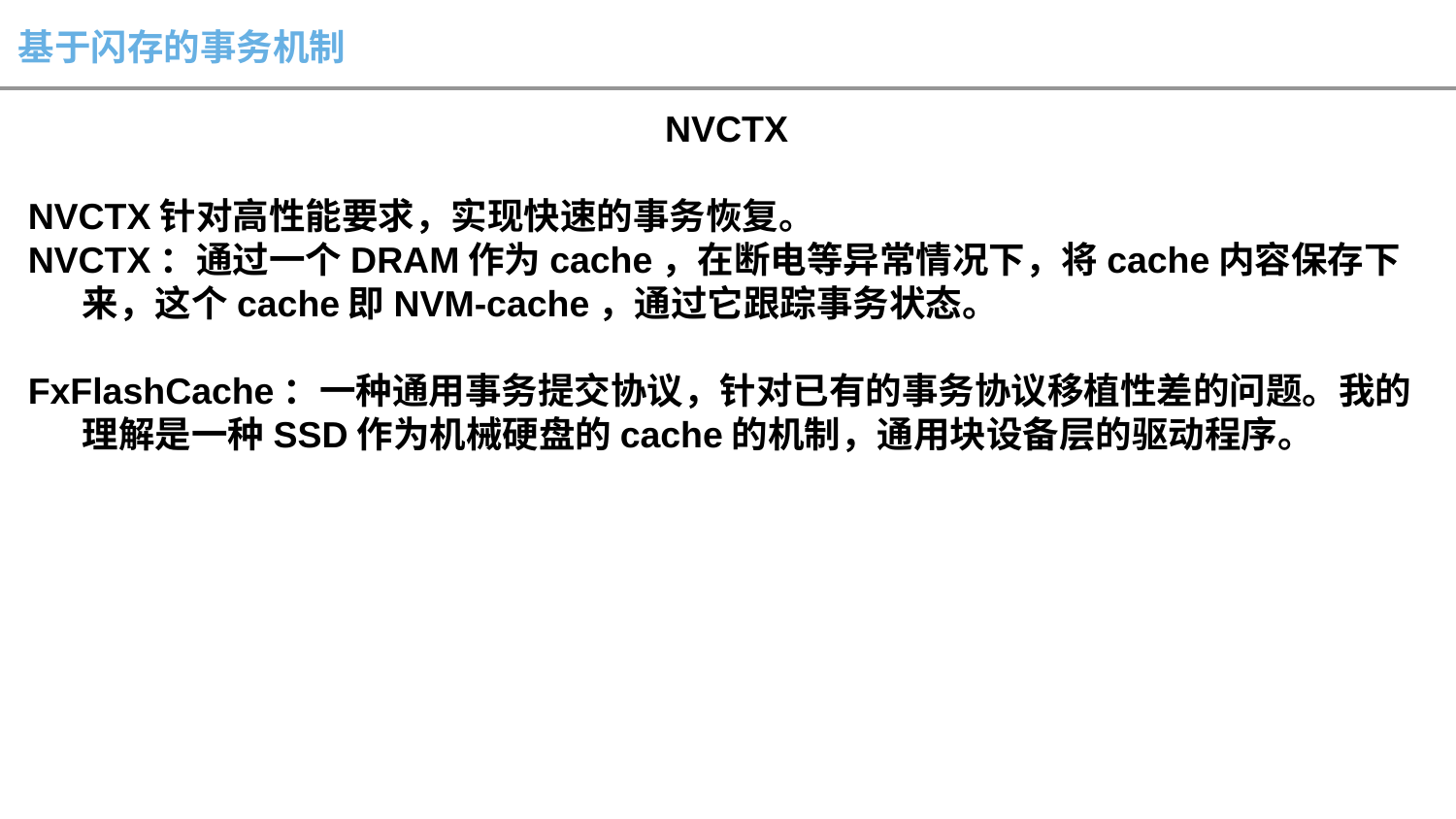

基于闪存的事务机制
NVCTX

NVCTX针对高性能要求，实现快速的事务恢复。
NVCTX：通过一个DRAM作为cache，在断电等异常情况下，将cache内容保存下来，这个cache即NVM-cache，通过它跟踪事务状态。

FxFlashCache：一种通用事务提交协议，针对已有的事务协议移植性差的问题。我的理解是一种SSD作为机械硬盘的cache的机制，通用块设备层的驱动程序。